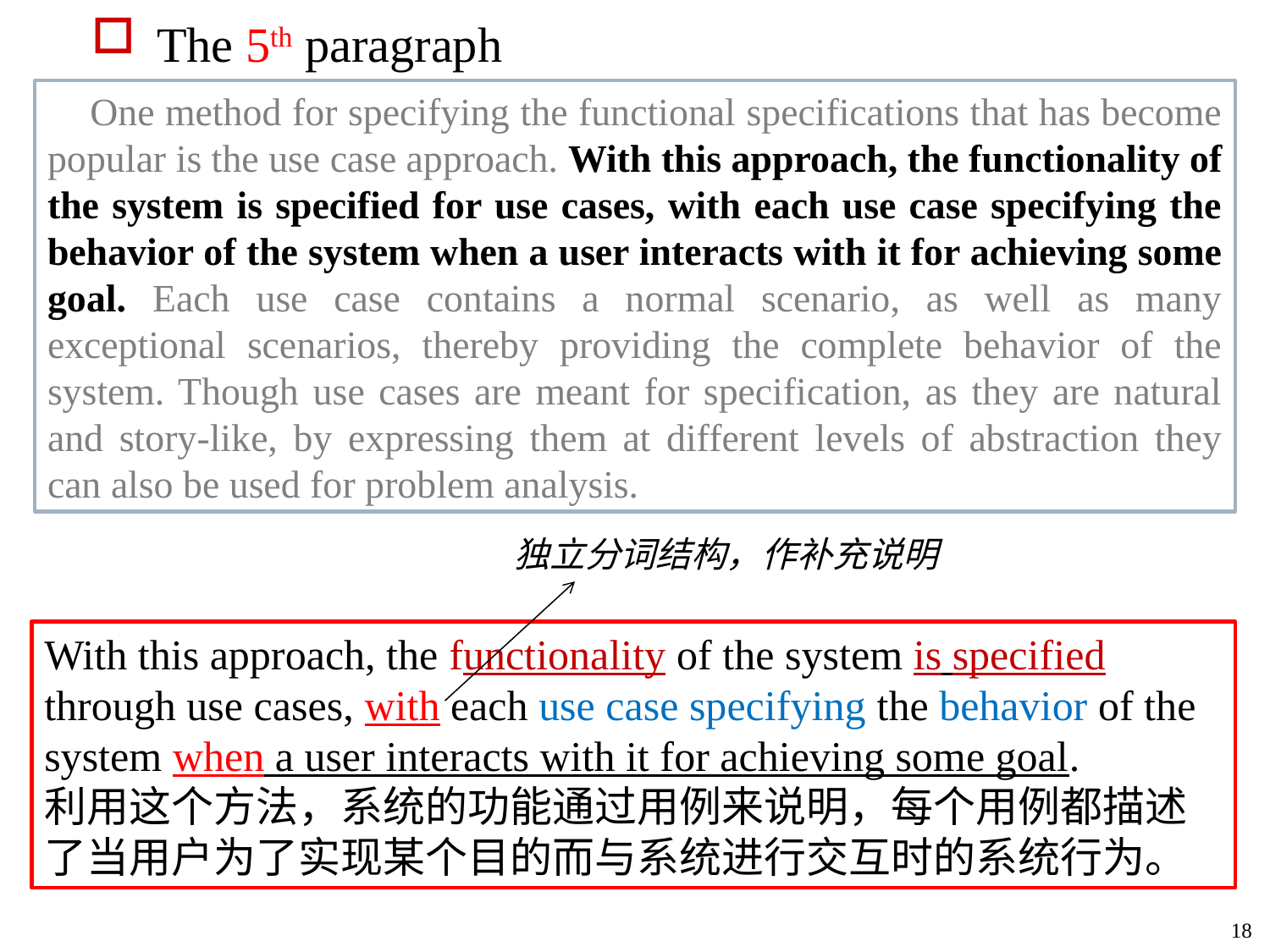

The 5th paragraph
    One method for specifying the functional specifications that has become popular is the use case approach. With this approach, the functionality of the system is specified for use cases, with each use case specifying the behavior of the system when a user interacts with it for achieving some goal. Each use case contains a normal scenario, as well as many exceptional scenarios, thereby providing the complete behavior of the system. Though use cases are meant for specification, as they are natural and story-like, by expressing them at different levels of abstraction they can also be used for problem analysis.
独立分词结构，作补充说明
With this approach, the functionality of the system is specified through use cases, with each use case specifying the behavior of the system when a user interacts with it for achieving some goal.
利用这个方法，系统的功能通过用例来说明，每个用例都描述了当用户为了实现某个目的而与系统进行交互时的系统行为。
18